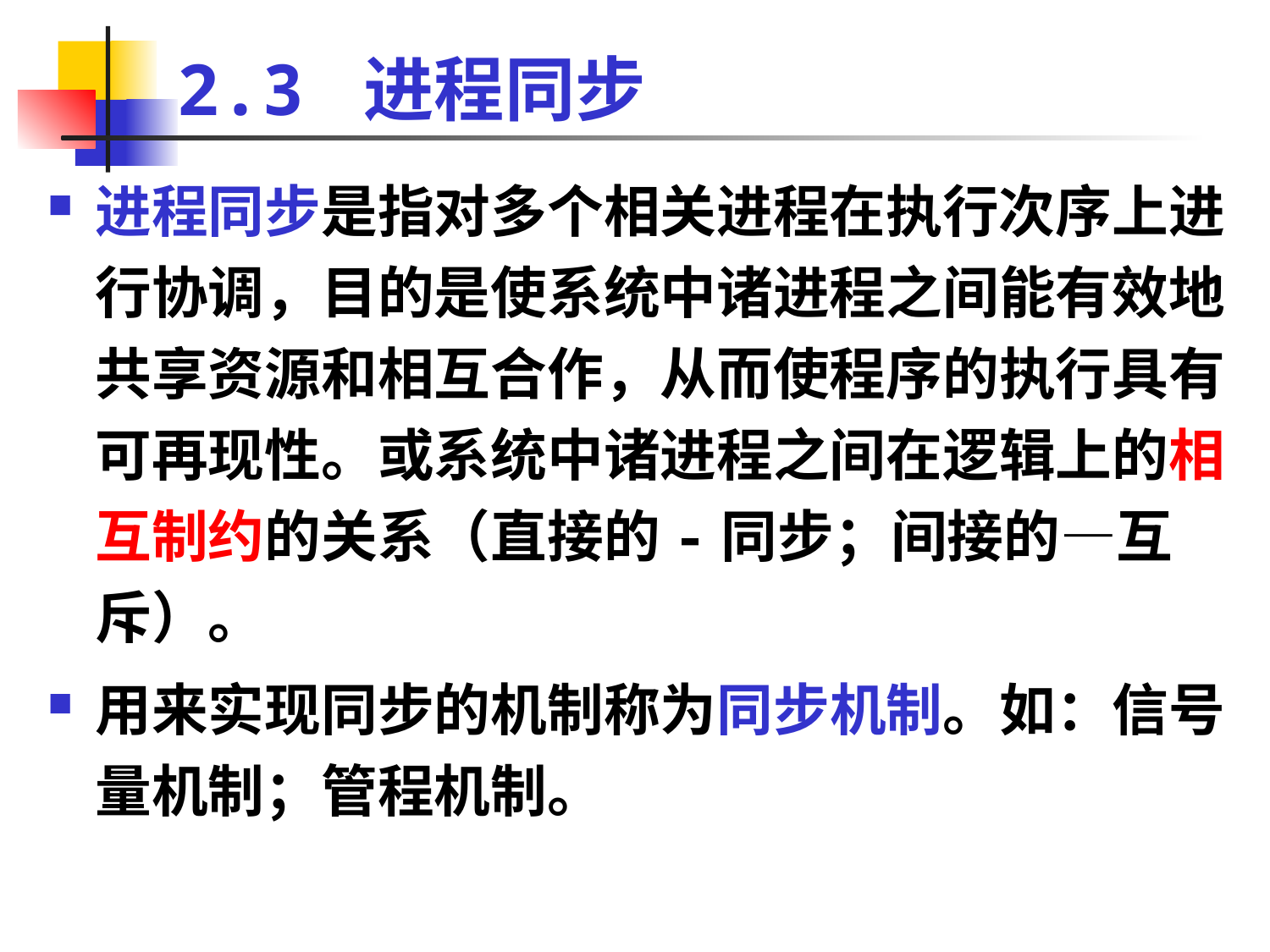

# 2.3 进程同步
进程同步是指对多个相关进程在执行次序上进行协调，目的是使系统中诸进程之间能有效地共享资源和相互合作，从而使程序的执行具有可再现性。或系统中诸进程之间在逻辑上的相互制约的关系（直接的-同步；间接的—互斥）。
用来实现同步的机制称为同步机制。如：信号量机制；管程机制。